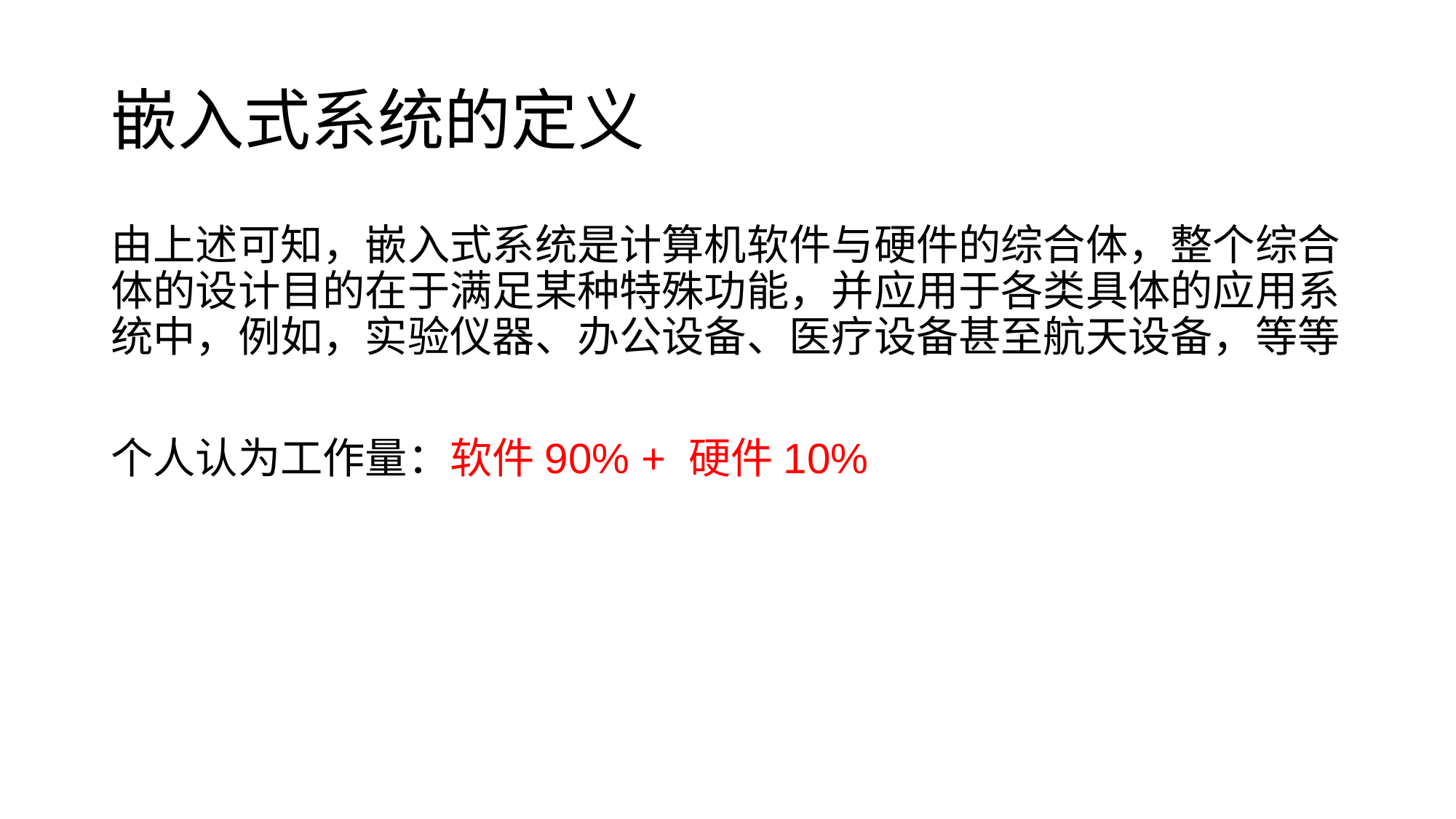

# 嵌入式系统的定义
由上述可知，嵌入式系统是计算机软件与硬件的综合体，整个综合体的设计目的在于满足某种特殊功能，并应用于各类具体的应用系统中，例如，实验仪器、办公设备、医疗设备甚至航天设备，等等

个人认为工作量：软件90% + 硬件10%